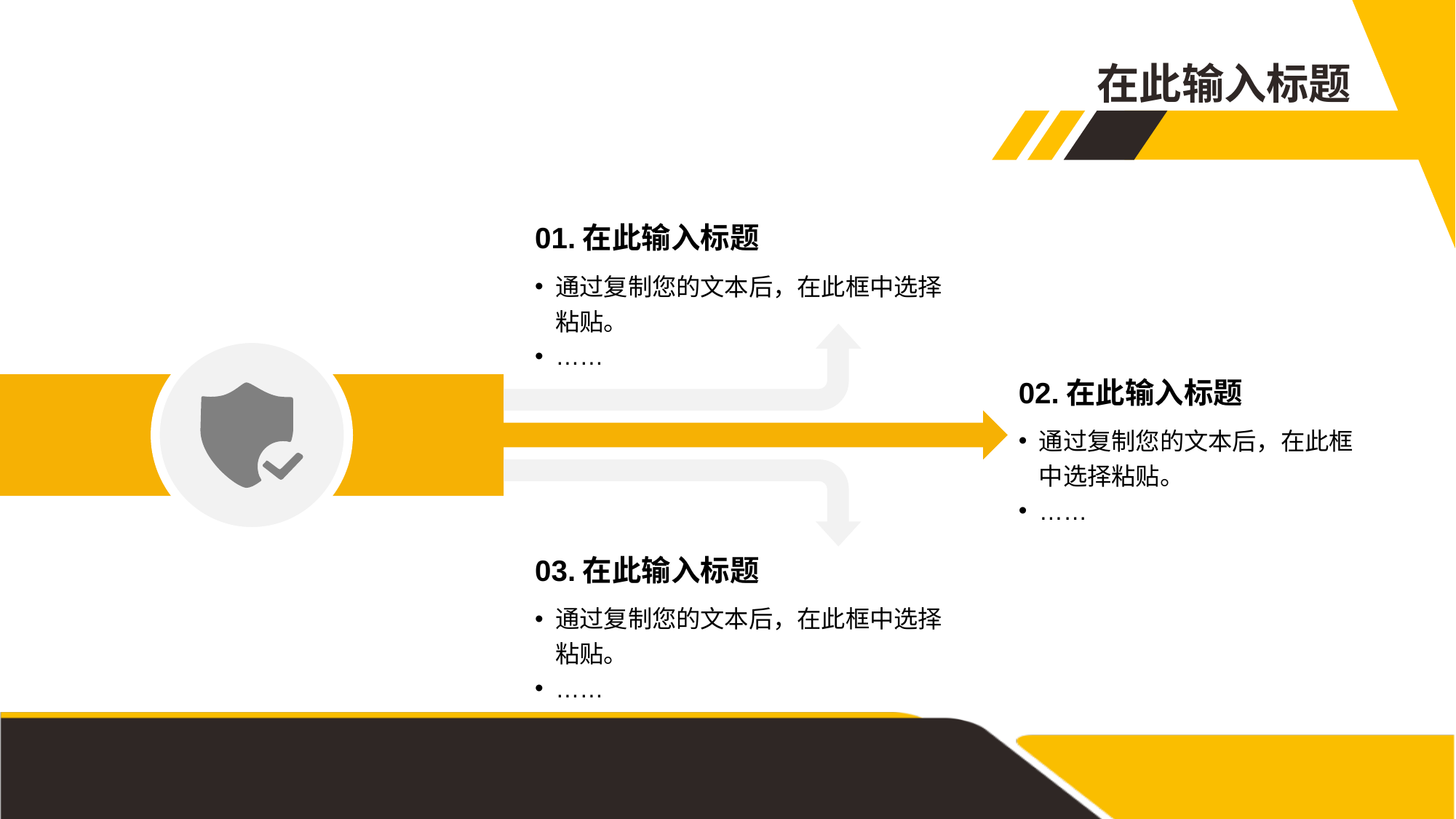

在此输入标题
01.在此输入标题
通过复制您的文本后，在此框中选择粘贴。
……

02.在此输入标题
通过复制您的文本后，在此框中选择粘贴。
……

03.在此输入标题
通过复制您的文本后，在此框中选择粘贴。
……